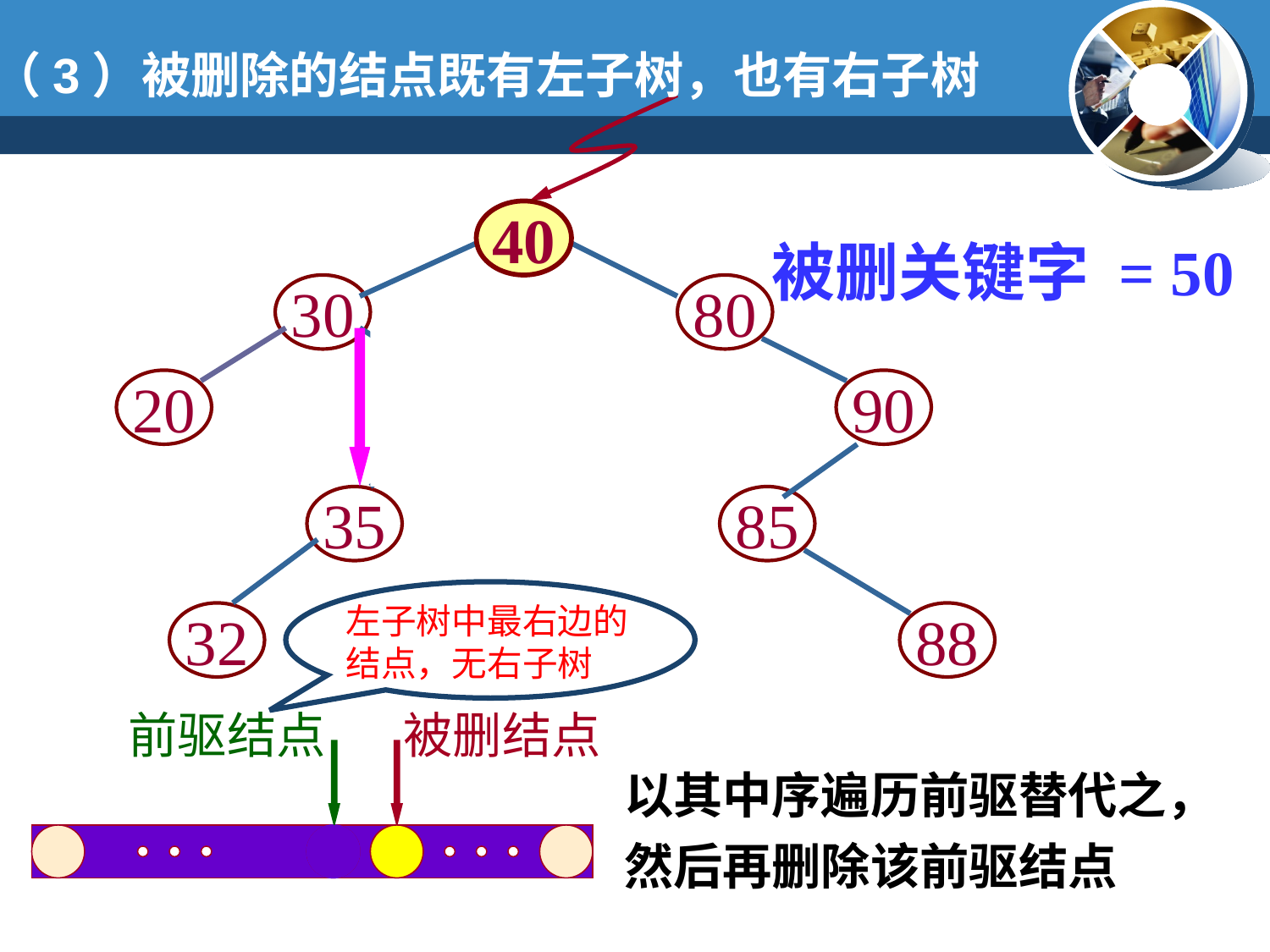

（3）被删除的结点既有左子树，也有右子树

50

30
80

20
40
90

35
85

32
88
40
被删关键字 = 50

40
左子树中最右边的结点，无右子树
前驱结点
被删结点

以其中序遍历前驱替代之，然后再删除该前驱结点